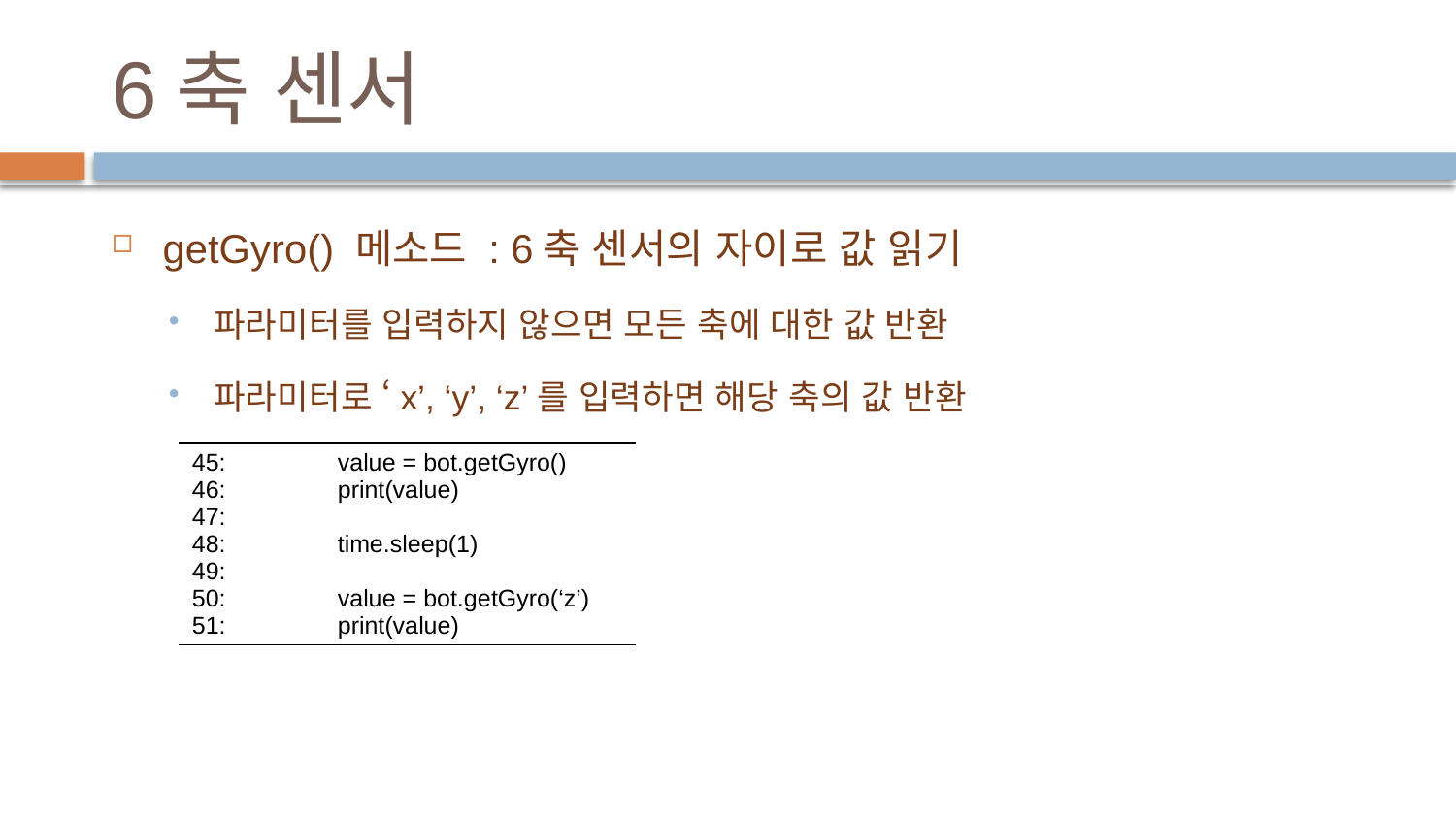

# 6축 센서
getGyro() 메소드 : 6축 센서의 자이로 값 읽기
파라미터를 입력하지 않으면 모든 축에 대한 값 반환
파라미터로 ‘x’, ‘y’, ‘z’를 입력하면 해당 축의 값 반환
| 45: value = bot.getGyro() 46: print(value) 47: 48: time.sleep(1) 49: 50: value = bot.getGyro(‘z’) 51: print(value) |
| --- |